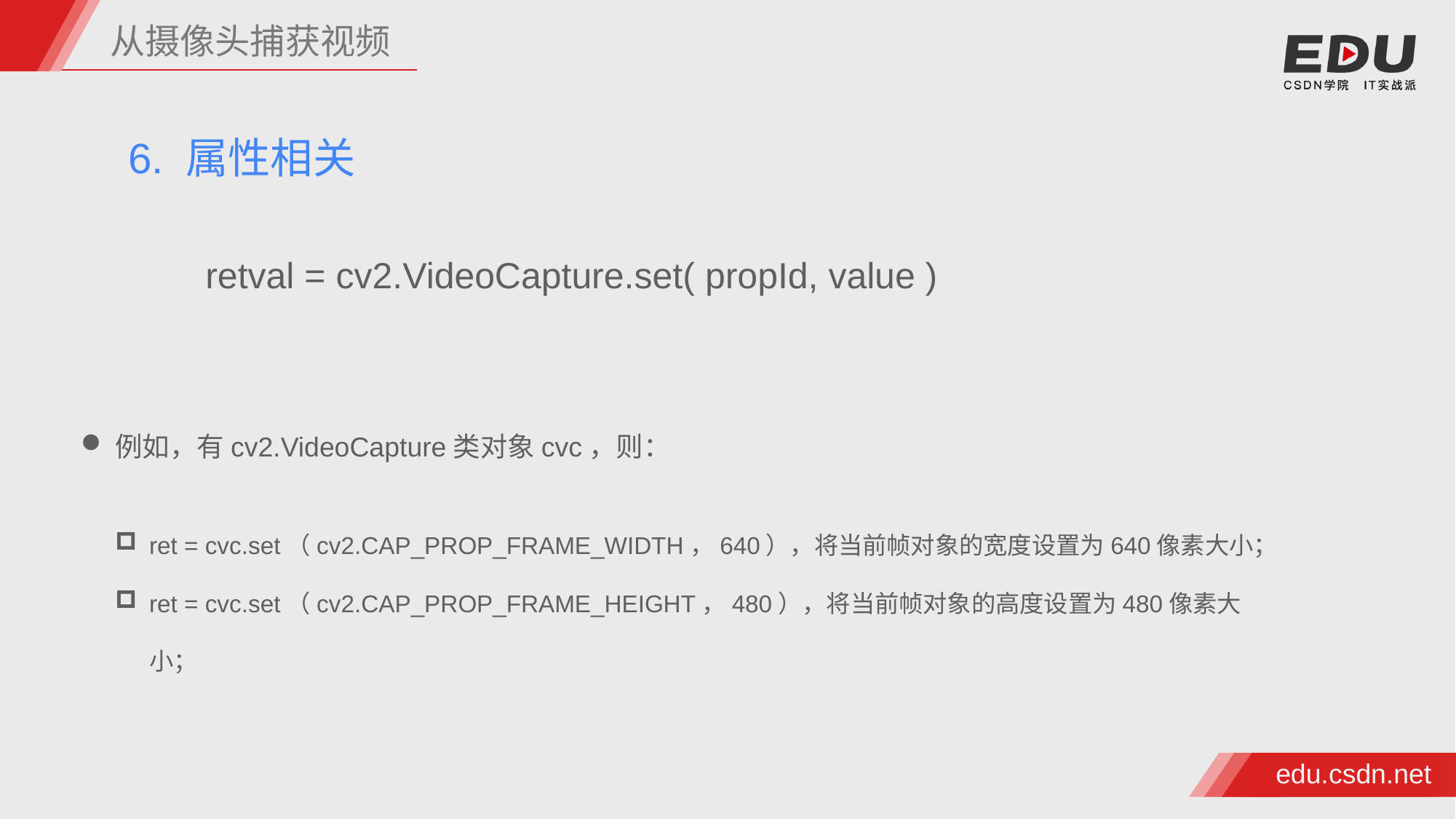

从摄像头捕获视频
6. 属性相关
retval = cv2.VideoCapture.set( propId, value )
例如，有cv2.VideoCapture类对象cvc，则：
ret = cvc.set（cv2.CAP_PROP_FRAME_WIDTH，640），将当前帧对象的宽度设置为640像素大小；
ret = cvc.set（cv2.CAP_PROP_FRAME_HEIGHT，480），将当前帧对象的高度设置为480像素大小；